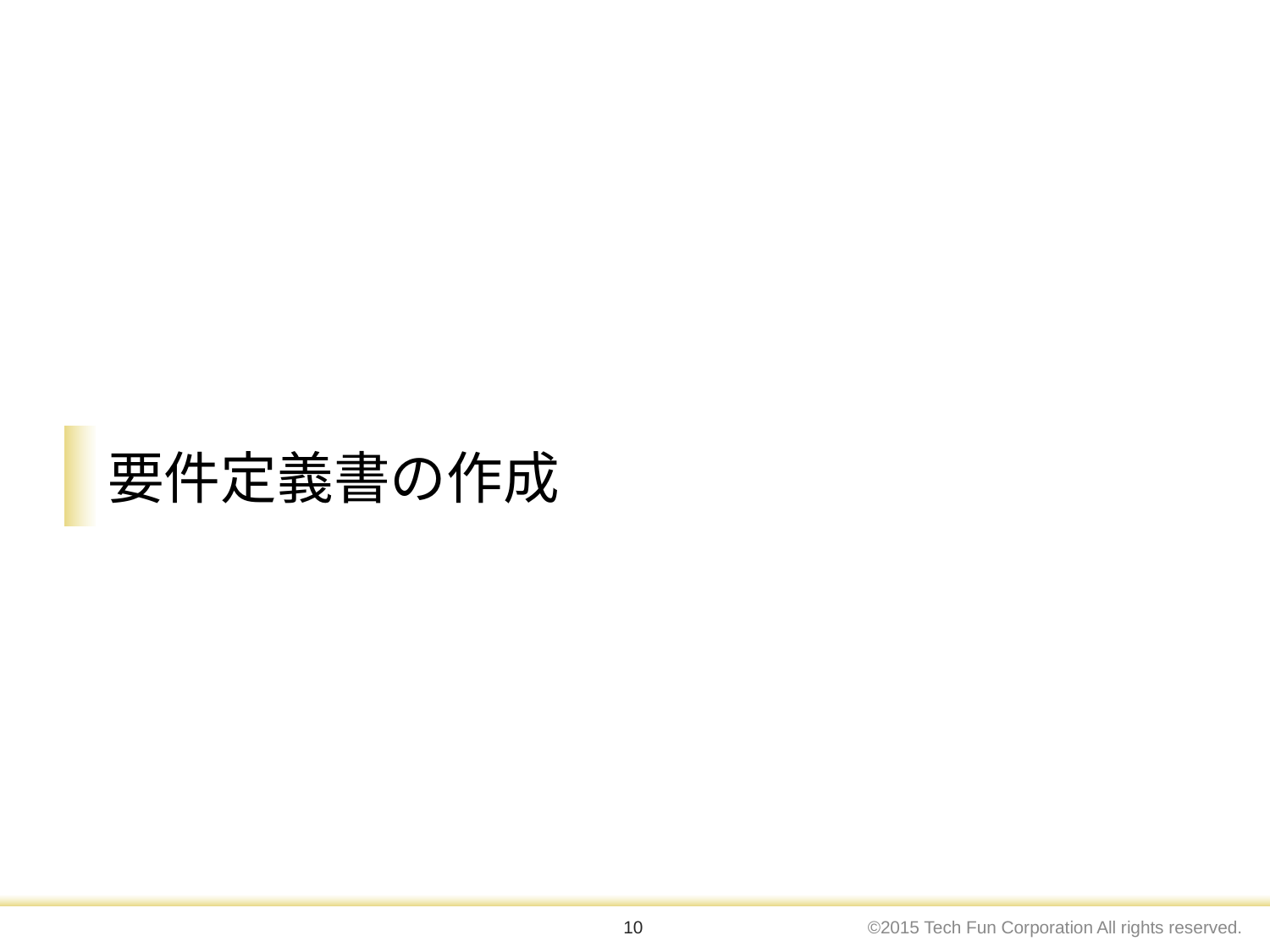

要件定義書の作成
10
©2015 Tech Fun Corporation All rights reserved.